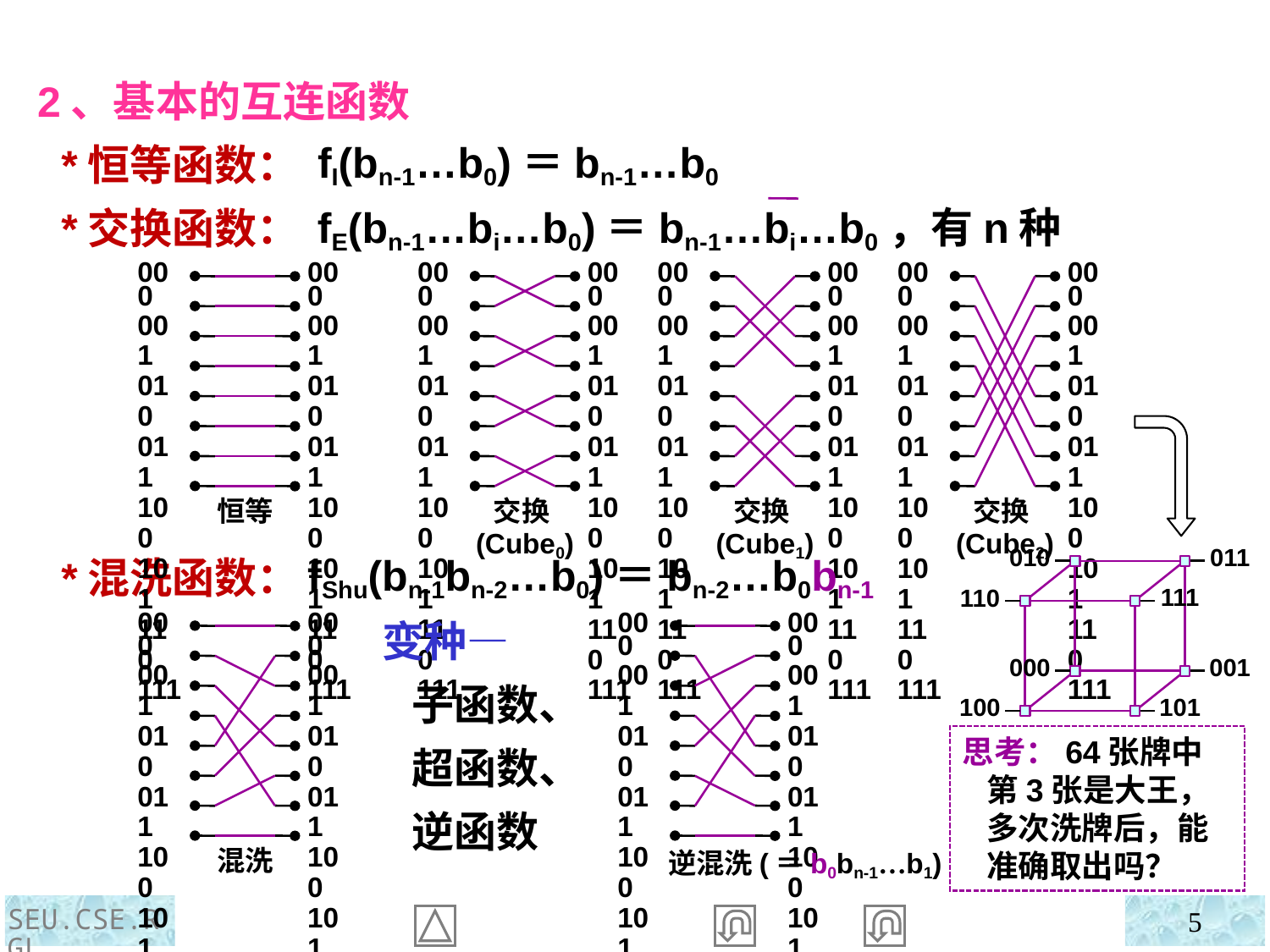

2、基本的互连函数
  *恒等函数：
  *交换函数：

  *混洗函数：
fI(bn-1…b0)＝bn-1…b0
fE(bn-1…bi…b0)＝bn-1…bi…b0，有n种
000
001
010
011
100
101
110
111
000
001
010
011
100
101
110
111
恒等
000
001
010
011
100
101
110
111
000
001
010
011
100
101
110
111
000
001
010
011
100
101
110
111
000
001
010
011
100
101
110
111
000
001
010
011
100
101
110
111
000
001
010
011
100
101
110
111
交换(Cube0)
交换(Cube1)
交换(Cube2)

fShu(bn-1bn-2…b0)＝bn-2…b0bn-1
010
011

111
110

000
001

101
100

变种—
  子函数、
  超函数、
  逆函数
000
001
010
011
100
101
110
111
000
001
010
011
100
101
110
111
混洗
000
001
010
011
100
101
110
111
000
001
010
011
100
101
110
111
逆混洗(＝b0bn-1…b1)

思考：64张牌中第3张是大王，多次洗牌后，能准确取出吗？
SEU.CSE.RGL
5